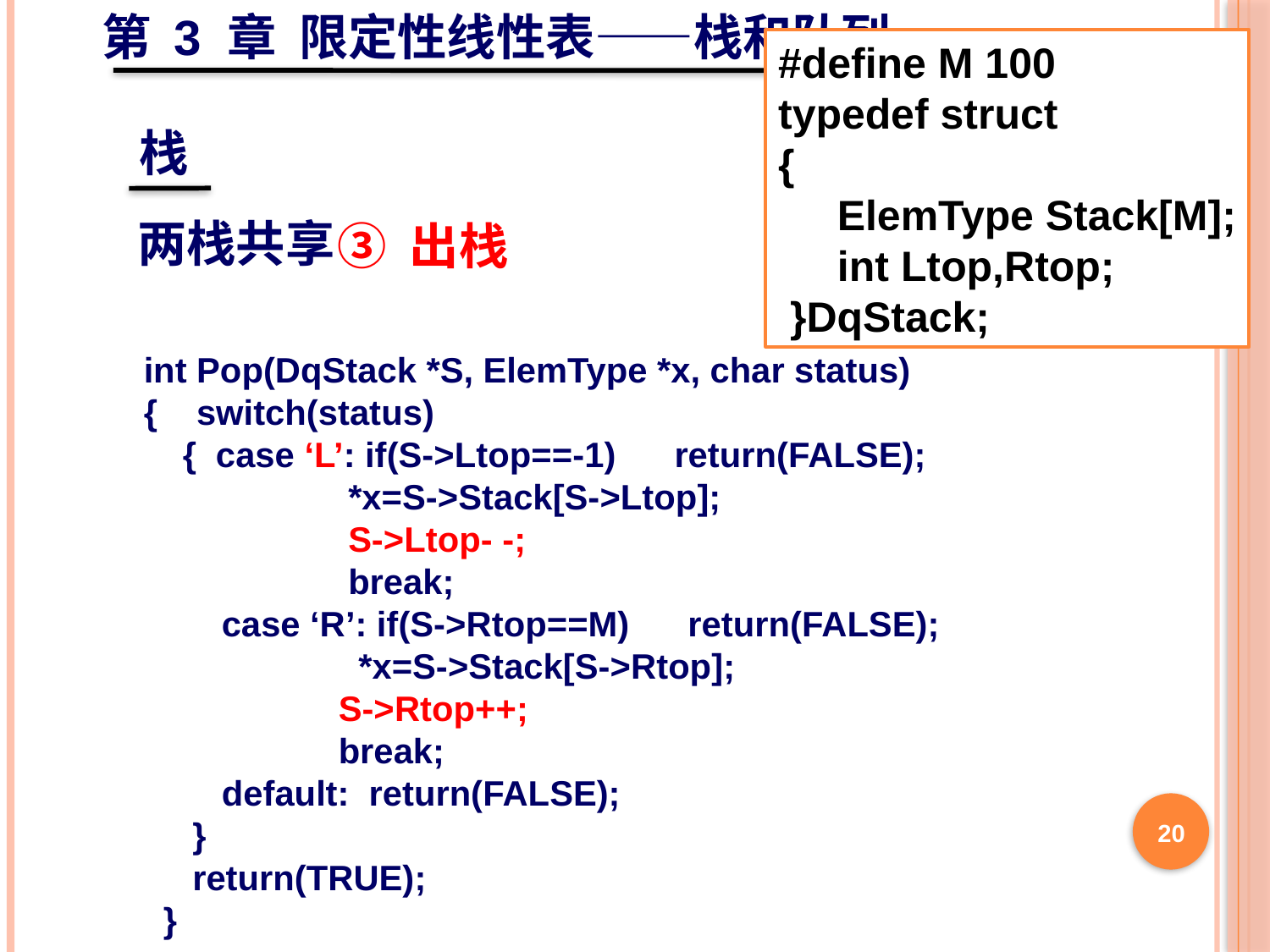

第 3 章  限定性线性表——栈和队列
栈
#define M 100
typedef struct
{
     ElemType Stack[M];
     int Ltop,Rtop;
 }DqStack;
两栈共享
③ 出栈
int Pop(DqStack *S, ElemType *x, char status)
{    switch(status)
    {  case ‘L’: if(S->Ltop==-1)      return(FALSE);
                     *x=S->Stack[S->Ltop];
                     S->Ltop- -;
                     break;
        case ‘R’: if(S->Rtop==M)      return(FALSE);
	         *x=S->Stack[S->Rtop];
                    S->Rtop++;
                    break;
        default:  return(FALSE);
     }
     return(TRUE);
  }
20